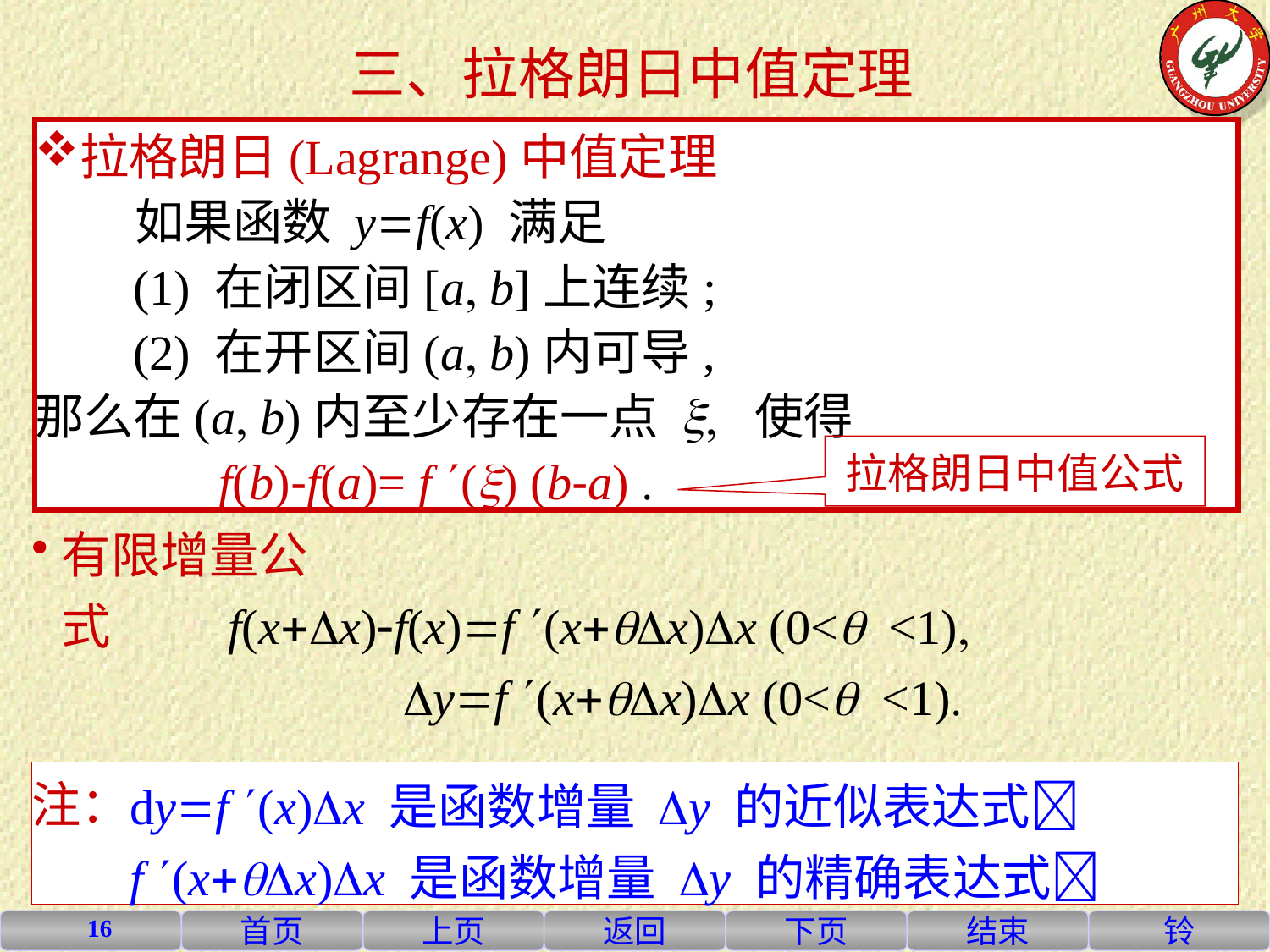

三、拉格朗日中值定理
拉格朗日(Lagrange)中值定理
        如果函数 y=f(x) 满足
        (1) 在闭区间[a, b]上连续;
        (2) 在开区间(a, b)内可导,
那么在(a, b)内至少存在一点 ξ,  使得
               f(b)-f(a)= f ′(ξ) (b-a) .
拉格朗日中值公式
有限增量公式
                f(x+Δx)−f(x)=f ′(x+θΔx)Δx (0<θ <1),
               Δy=f ′(x+θΔx)Δx (0<θ <1).
注：

        dy=f ′(x)Δx 是函数增量 Δy 的近似表达式.
        f ′(x+θΔx)Δx 是函数增量 Δy 的精确表达式.
16